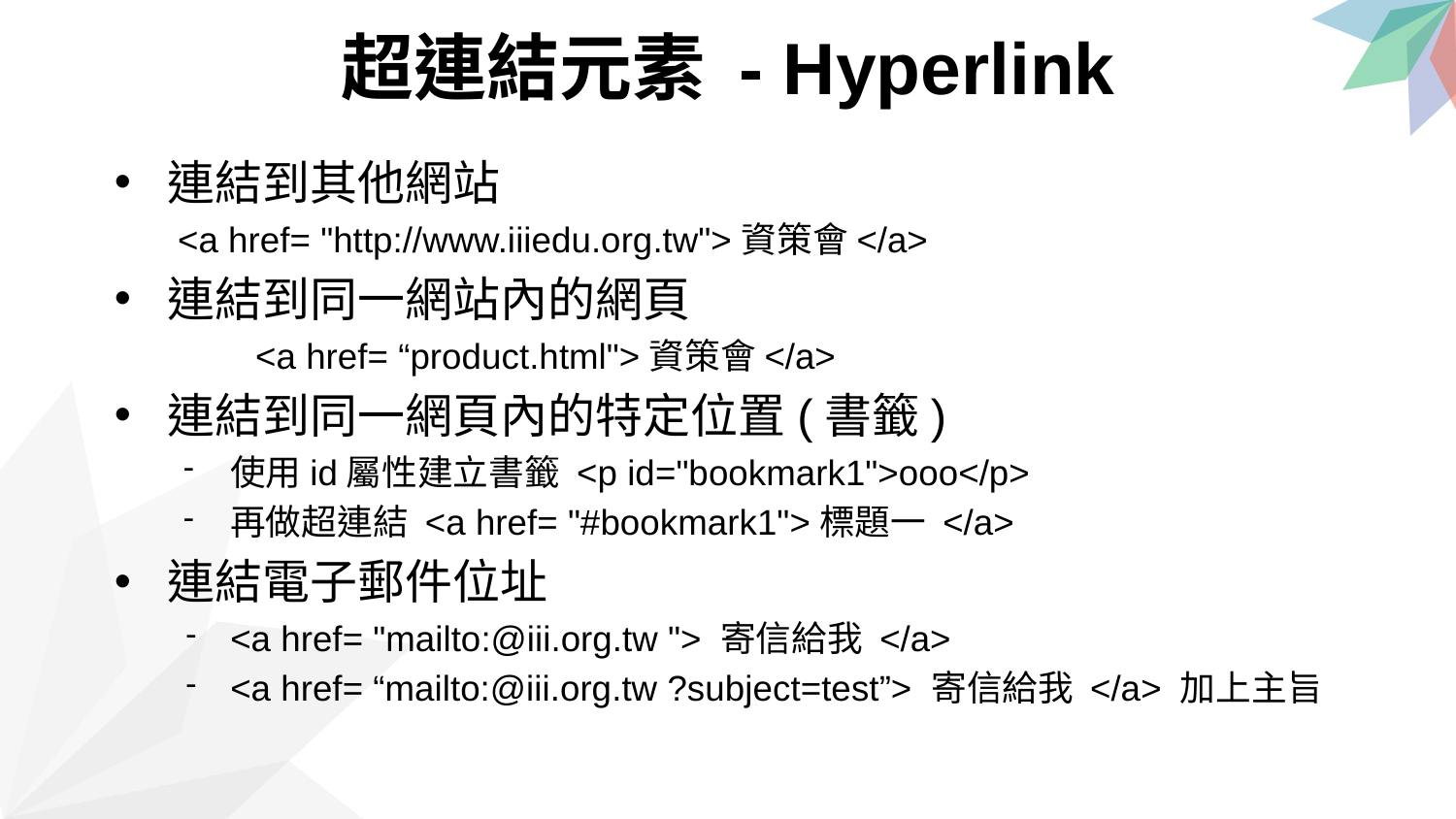

超連結元素 - Hyperlink
連結到其他網站
		 <a href= "http://www.iiiedu.org.tw">資策會</a>
連結到同一網站內的網頁
       <a href= “product.html">資策會</a>
連結到同一網頁內的特定位置(書籤)
使用id屬性建立書籤 <p id="bookmark1">ooo</p>
再做超連結 <a href= "#bookmark1">標題一 </a>
連結電子郵件位址
<a href= "mailto:@iii.org.tw "> 寄信給我 </a>
<a href= “mailto:@iii.org.tw ?subject=test”> 寄信給我 </a> 加上主旨